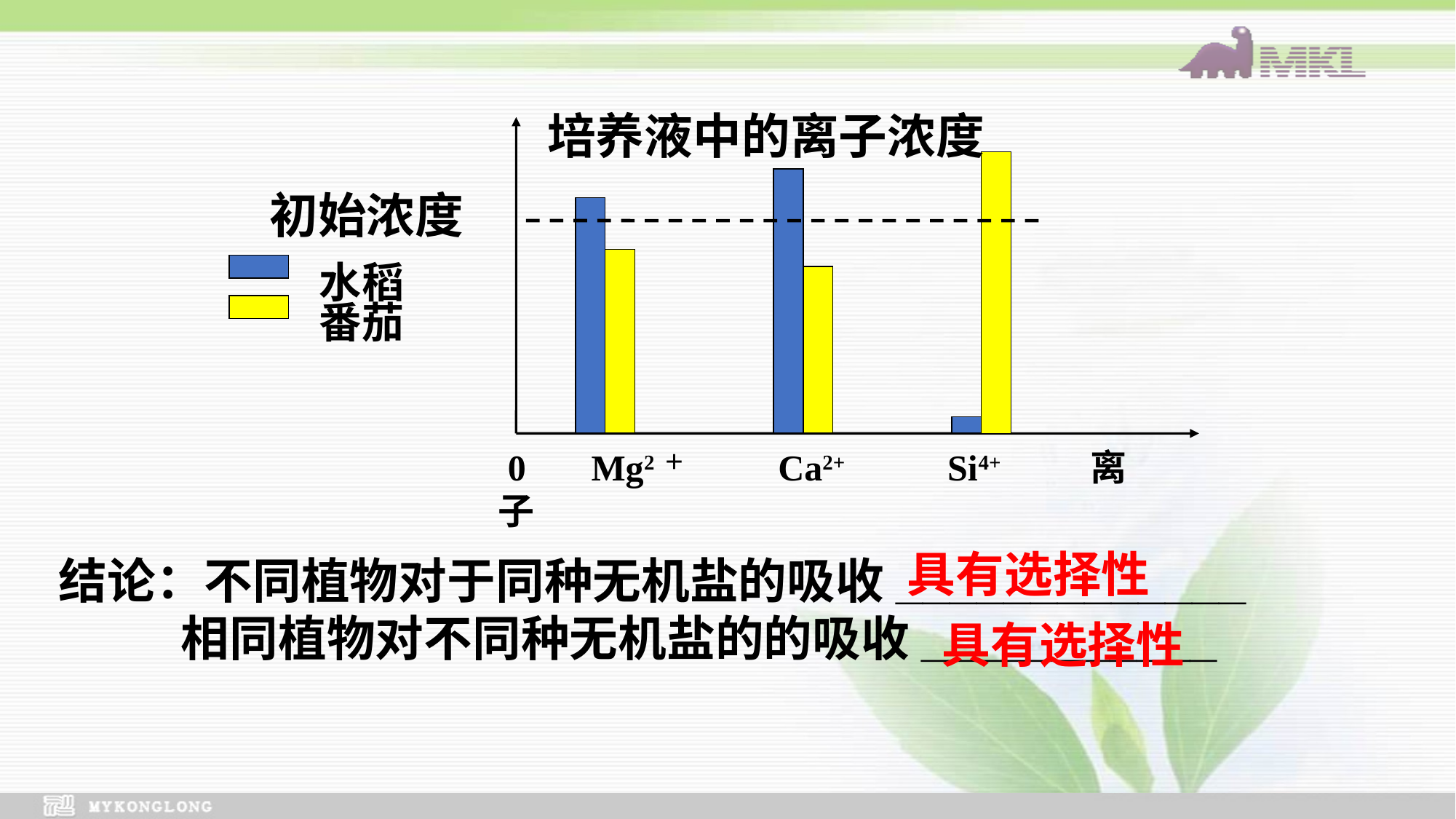

培养液中的离子浓度

水稻

番茄

 0       Mg2＋          Ca2+           Si4+         离子
初始浓度
具有选择性
结论：不同植物对于同种无机盐的吸收_____________
          相同植物对不同种无机盐的的吸收___________
具有选择性